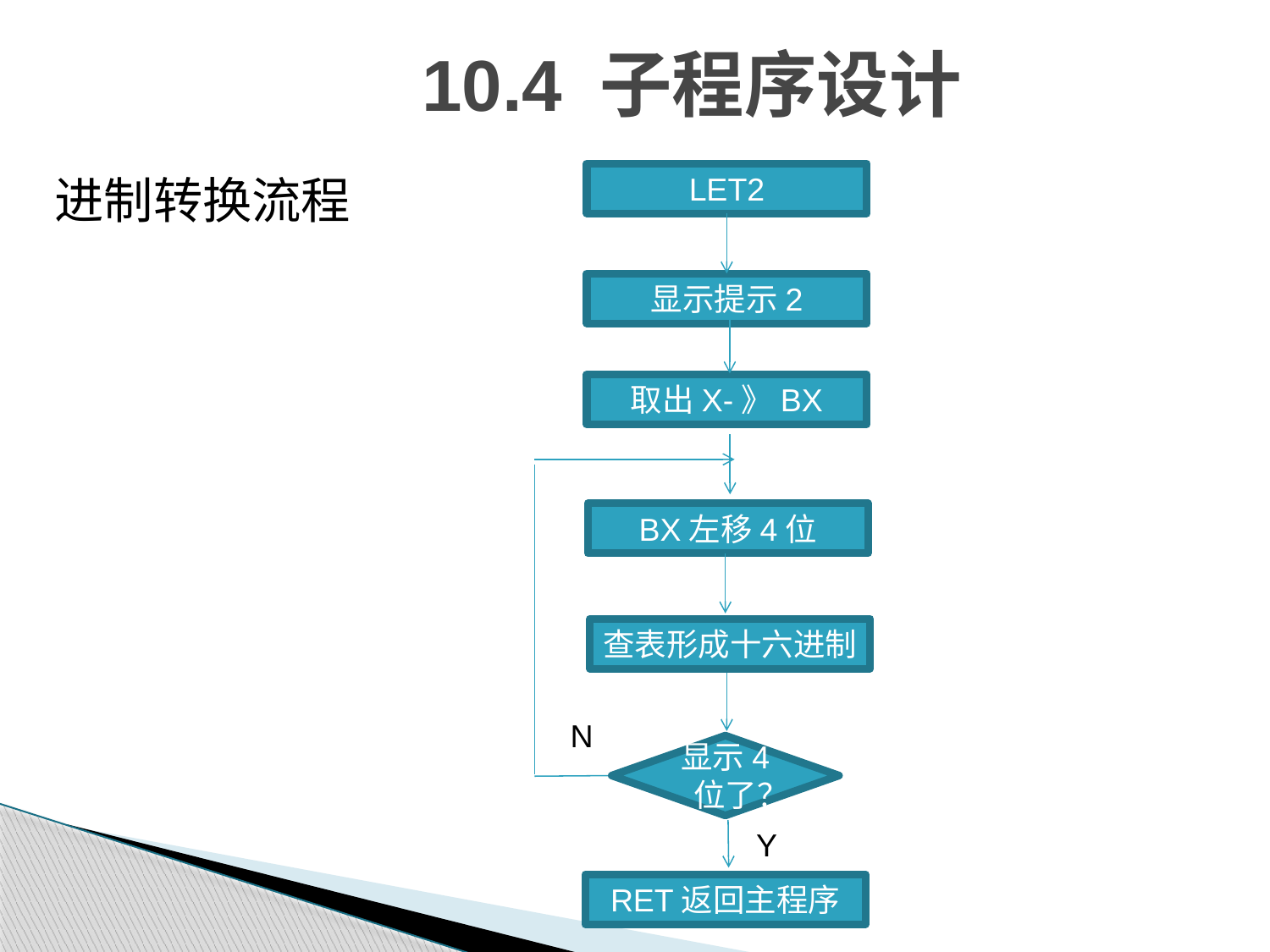

10.4 子程序设计
进制转换流程
LET2
显示提示2
取出X-》BX
BX左移4位
查表形成十六进制
N
显示4位了？
Y
RET返回主程序